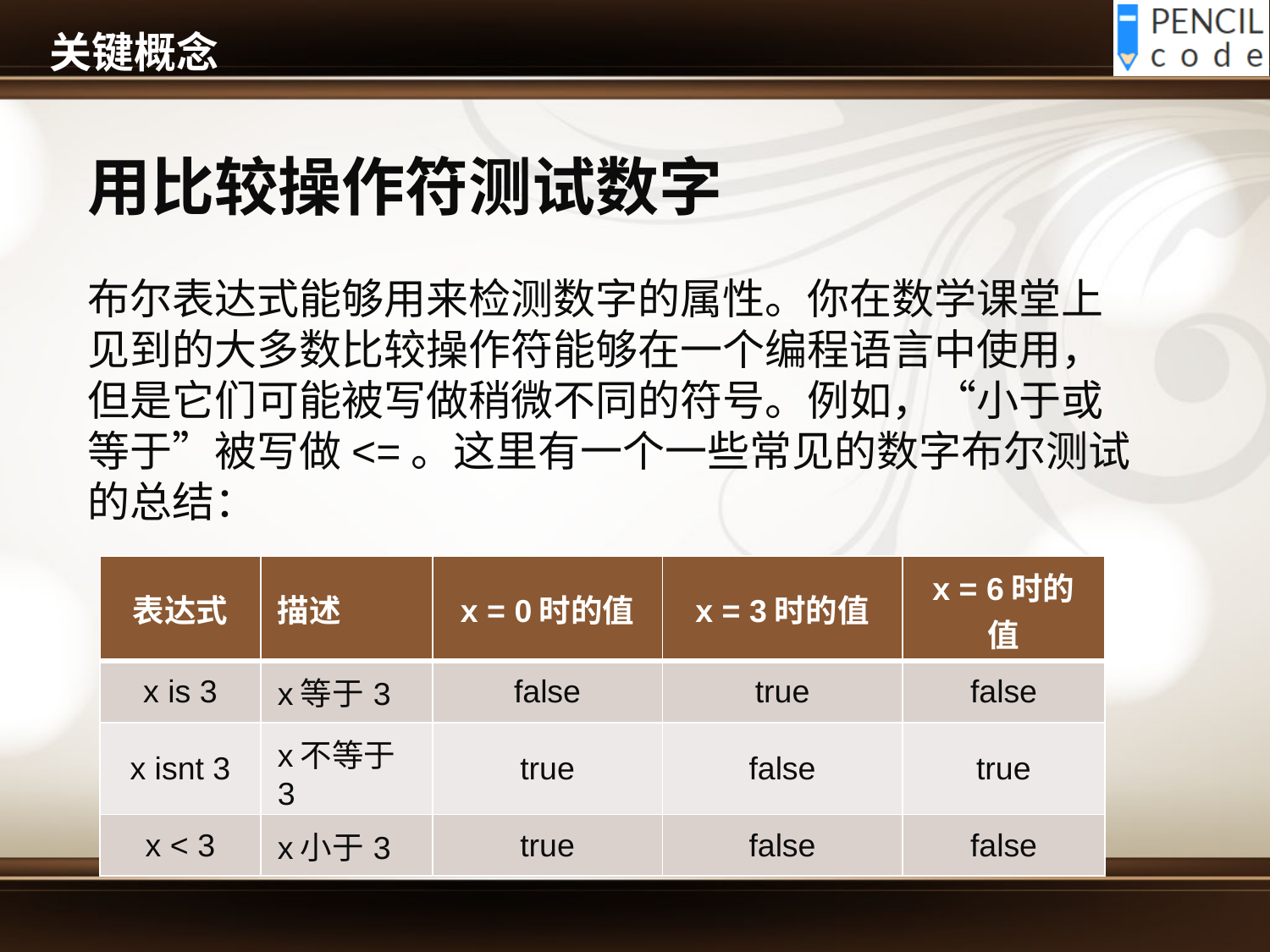

# 关键概念
用比较操作符测试数字
布尔表达式能够用来检测数字的属性。你在数学课堂上见到的大多数比较操作符能够在一个编程语言中使用，但是它们可能被写做稍微不同的符号。例如，“小于或等于”被写做<=。这里有一个一些常见的数字布尔测试的总结：
| 表达式 | 描述 | x = 0时的值 | x = 3时的值 | x = 6时的值 |
| --- | --- | --- | --- | --- |
| x is 3 | x等于3 | false | true | false |
| x isnt 3 | x不等于3 | true | false | true |
| x < 3 | x小于3 | true | false | false |